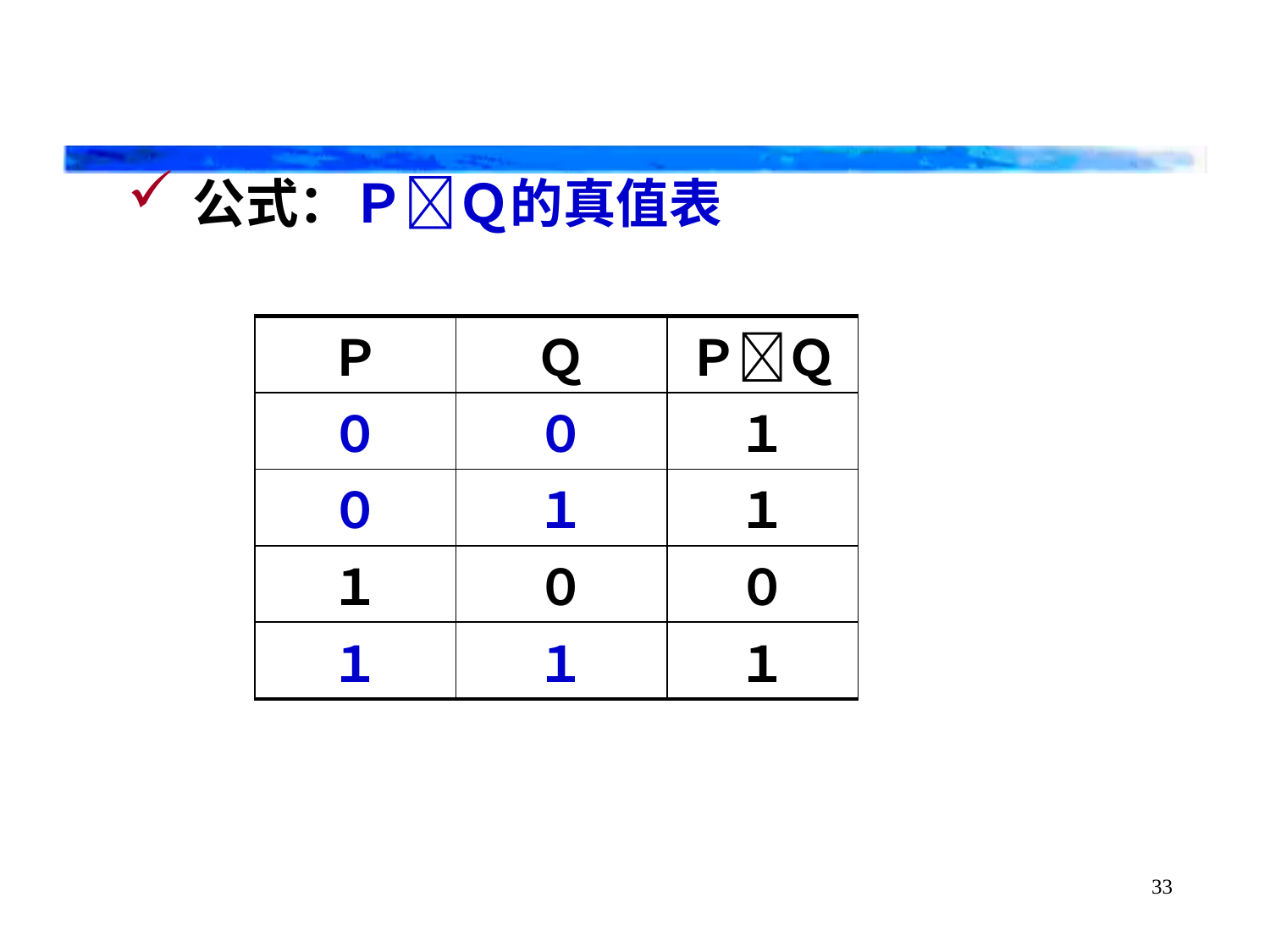

公式：Ｐ→Ｑ的真值表
| Ｐ | Ｑ | Ｐ→Ｑ |
| --- | --- | --- |
| ０ | ０ | １ |
| ０ | １ | １ |
| １ | ０ | ０ |
| １ | １ | １ |

33